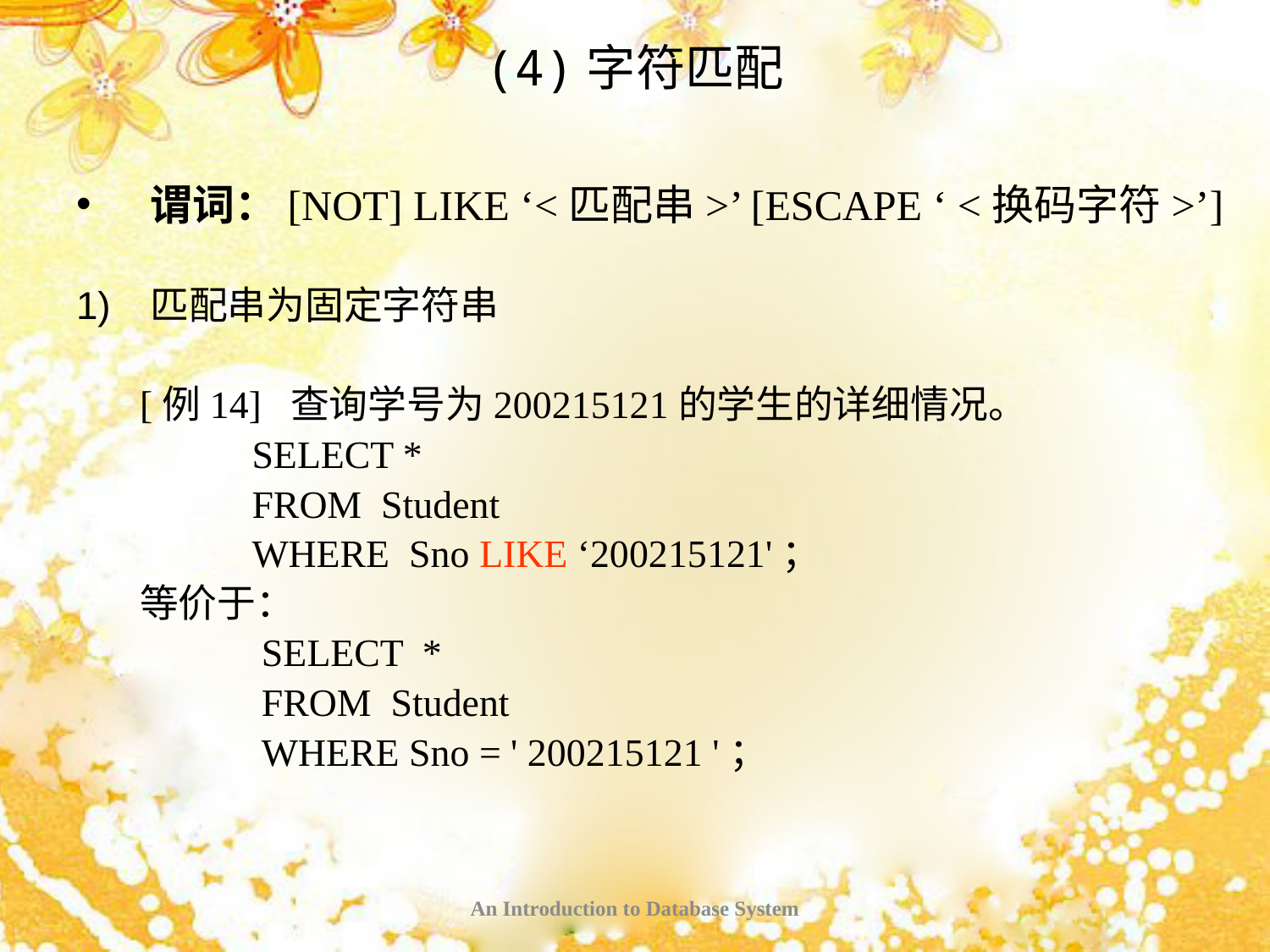

# (4)字符匹配
谓词：[NOT] LIKE ‘<匹配串>’ [ESCAPE ‘ <换码字符>’]

匹配串为固定字符串

[例14]  查询学号为200215121的学生的详细情况。
     SELECT *
     FROM  Student
     WHERE  Sno LIKE ‘200215121'；
等价于：
      SELECT  *
      FROM  Student
      WHERE Sno = ' 200215121 '；
An Introduction to Database System